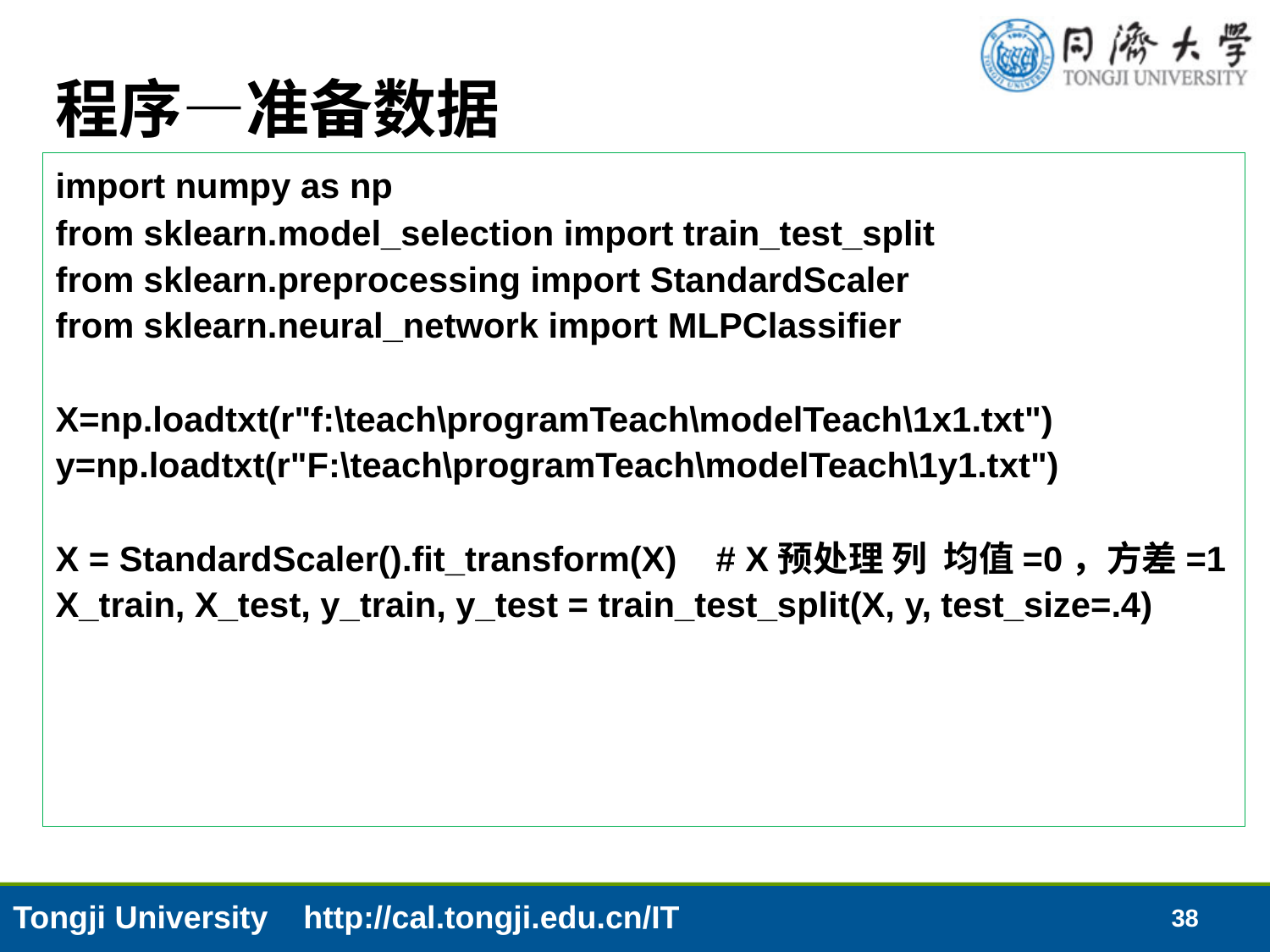

# 程序—准备数据
import numpy as np
from sklearn.model_selection import train_test_split
from sklearn.preprocessing import StandardScaler
from sklearn.neural_network import MLPClassifier

X=np.loadtxt(r"f:\teach\programTeach\modelTeach\1x1.txt")
y=np.loadtxt(r"F:\teach\programTeach\modelTeach\1y1.txt")

X = StandardScaler().fit_transform(X)    # X预处理 列  均值=0，方差=1
X_train, X_test, y_train, y_test = train_test_split(X, y, test_size=.4)